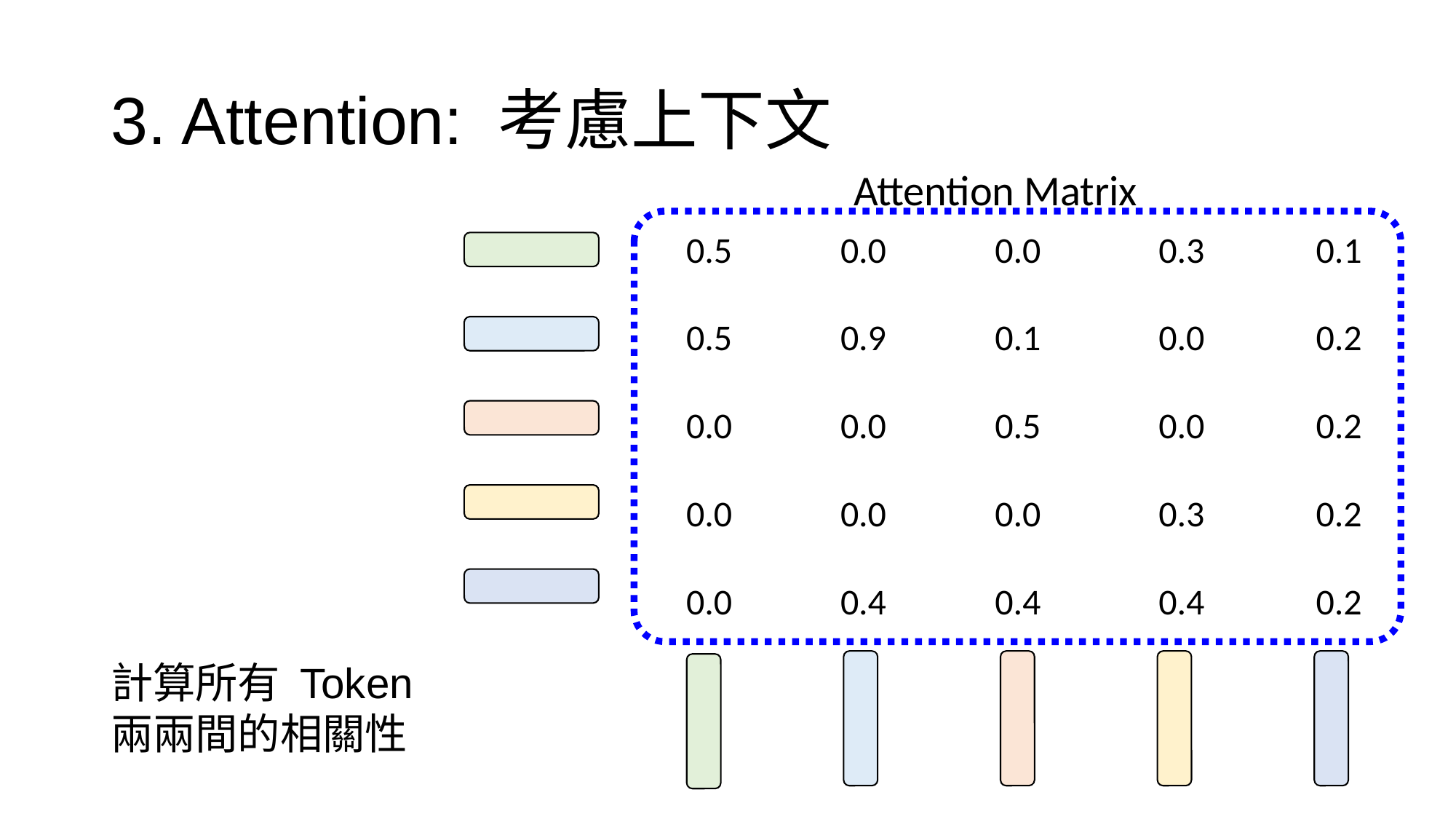

# 3. Attention: 考慮上下文
Attention Matrix

0.5
0.0
0.0
0.3
0.1

0.5
0.9
0.1
0.0
0.2

0.0
0.0
0.5
0.0
0.2

0.0
0.0
0.0
0.3
0.2

0.0
0.4
0.4
0.4
0.2
計算所有 Token 兩兩間的相關性